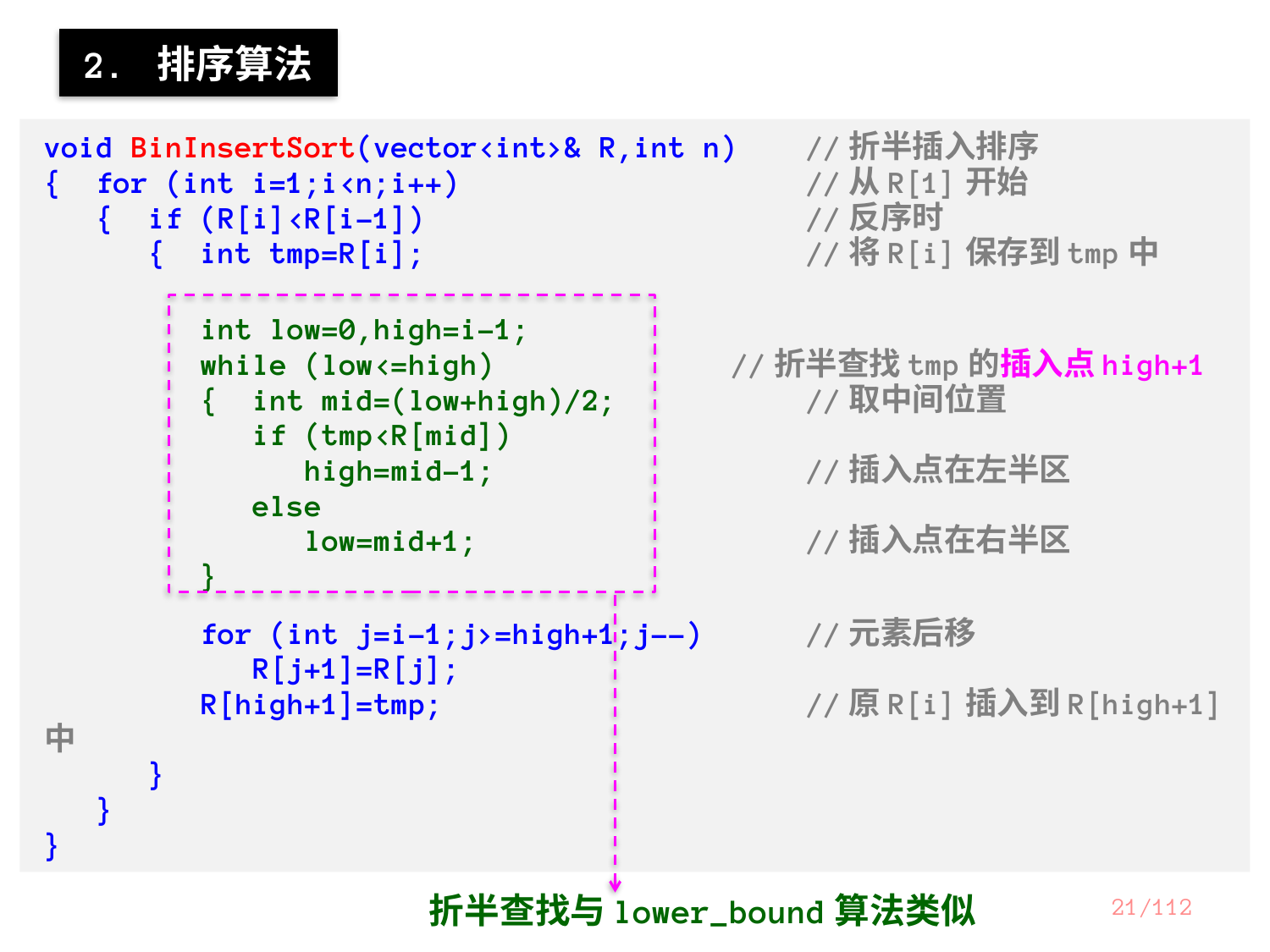

2. 排序算法
void BinInsertSort(vector<int>& R,int n) 	//折半插入排序
{  for (int i=1;i<n;i++)			//从R[1]开始
   {  if (R[i]<R[i-1])			//反序时
      {  int tmp=R[i];			//将R[i]保存到tmp中
         int low=0,high=i-1;
         while (low<=high)		   //折半查找tmp的插入点high+1
         {  int mid=(low+high)/2;		//取中间位置
            if (tmp<R[mid])
               high=mid-1;			//插入点在左半区
            else
               low=mid+1;			//插入点在右半区
         }
         for (int j=i-1;j>=high+1;j--)	//元素后移
            R[j+1]=R[j];
         R[high+1]=tmp;			//原R[i]插入到R[high+1]中
      }
   }
}

折半查找与lower_bound算法类似
21/112